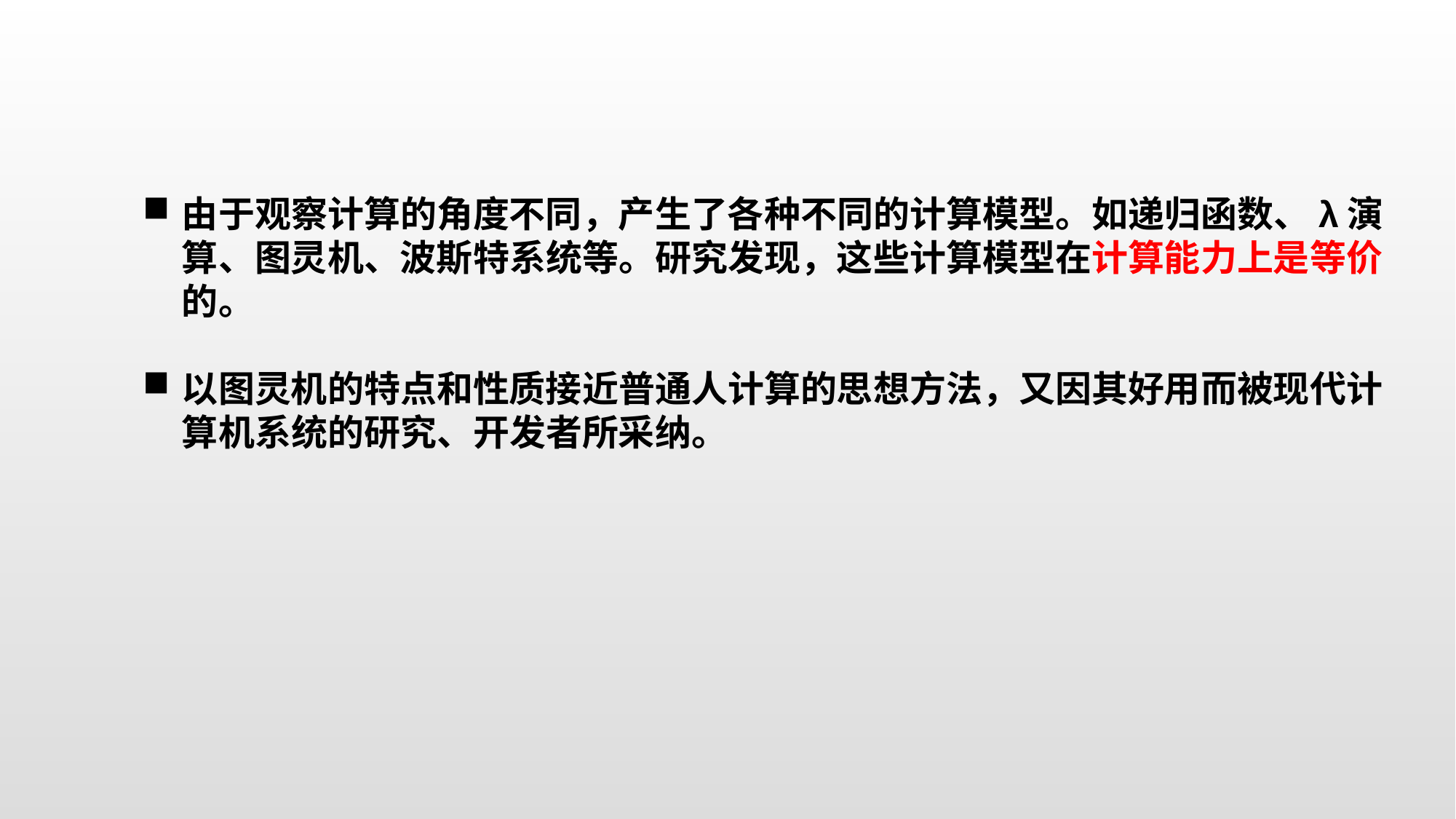

由于观察计算的角度不同，产生了各种不同的计算模型。如递归函数、λ演算、图灵机、波斯特系统等。研究发现，这些计算模型在计算能力上是等价的。

以图灵机的特点和性质接近普通人计算的思想方法，又因其好用而被现代计算机系统的研究、开发者所采纳。

26